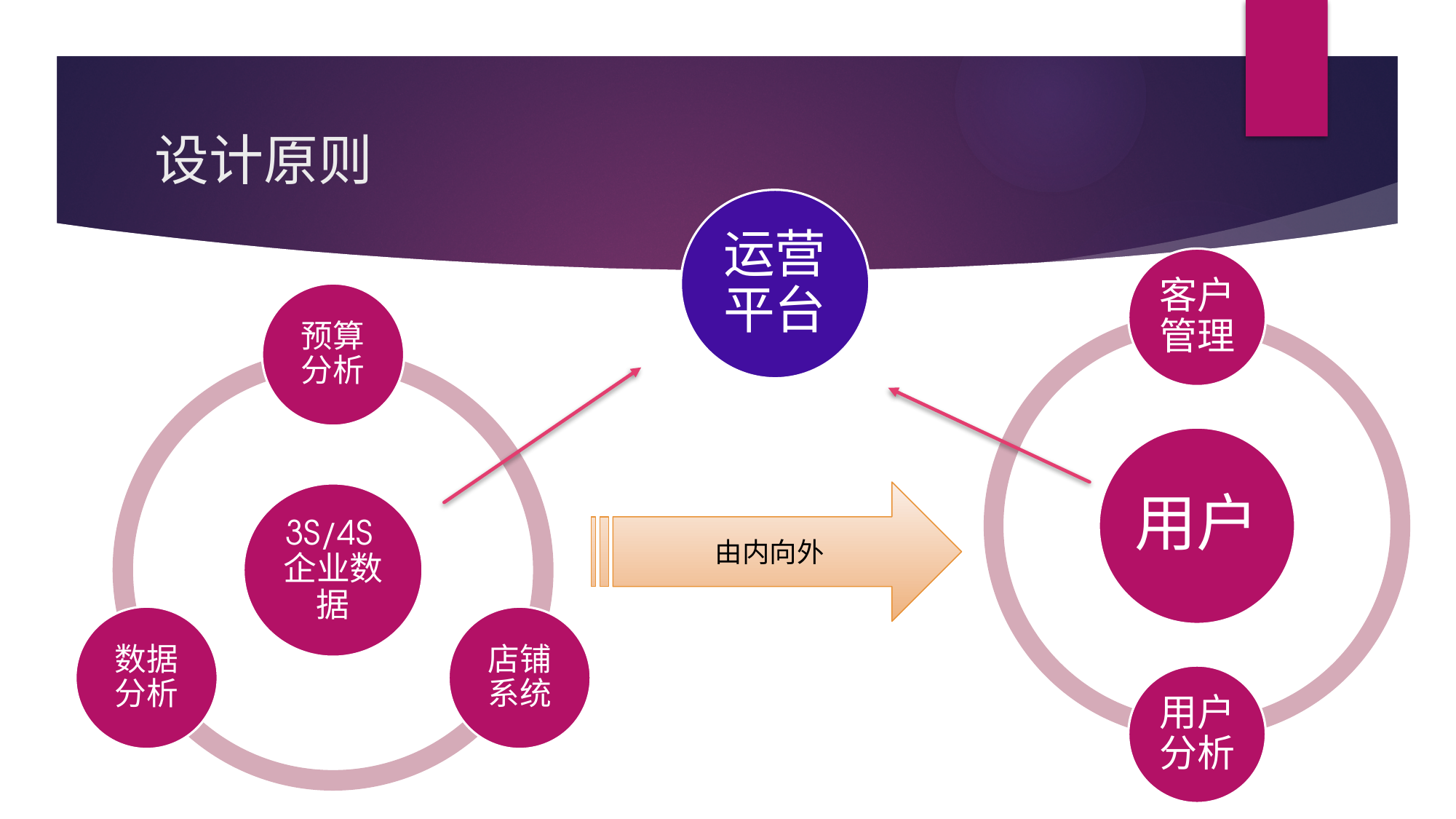

# 设计原则
运营平台
用户
客户管理
用户分析
3S/4S企业数据
预算分析
店铺系统
数据分析
由内向外